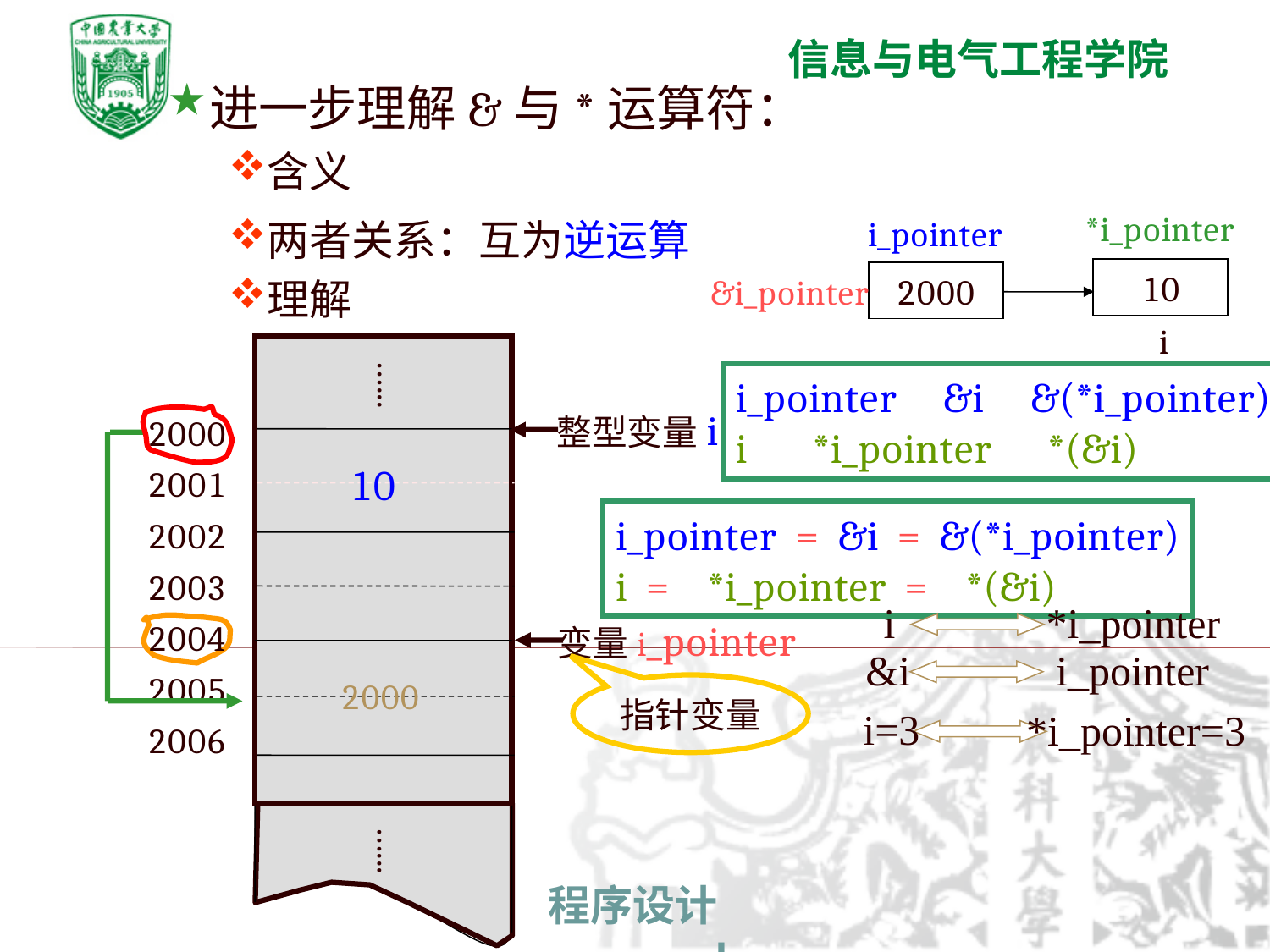

进一步理解&与*运算符：
含义
*i_pointer
i_pointer
10
2000
&i_pointer

i
两者关系：互为逆运算
理解

…...
整型变量i
2000

10
2001

2002

2003

变量i_pointer
2004

2005

2006

…...

2000
指针变量

i_pointer     &i     &(*i_pointer)
i       *i_pointer      *(&i)
i_pointer  =  &i  =  &(*i_pointer)
i  =    *i_pointer  =    *(&i)
i
*i_pointer
&i
i_pointer
i=3
*i_pointer=3